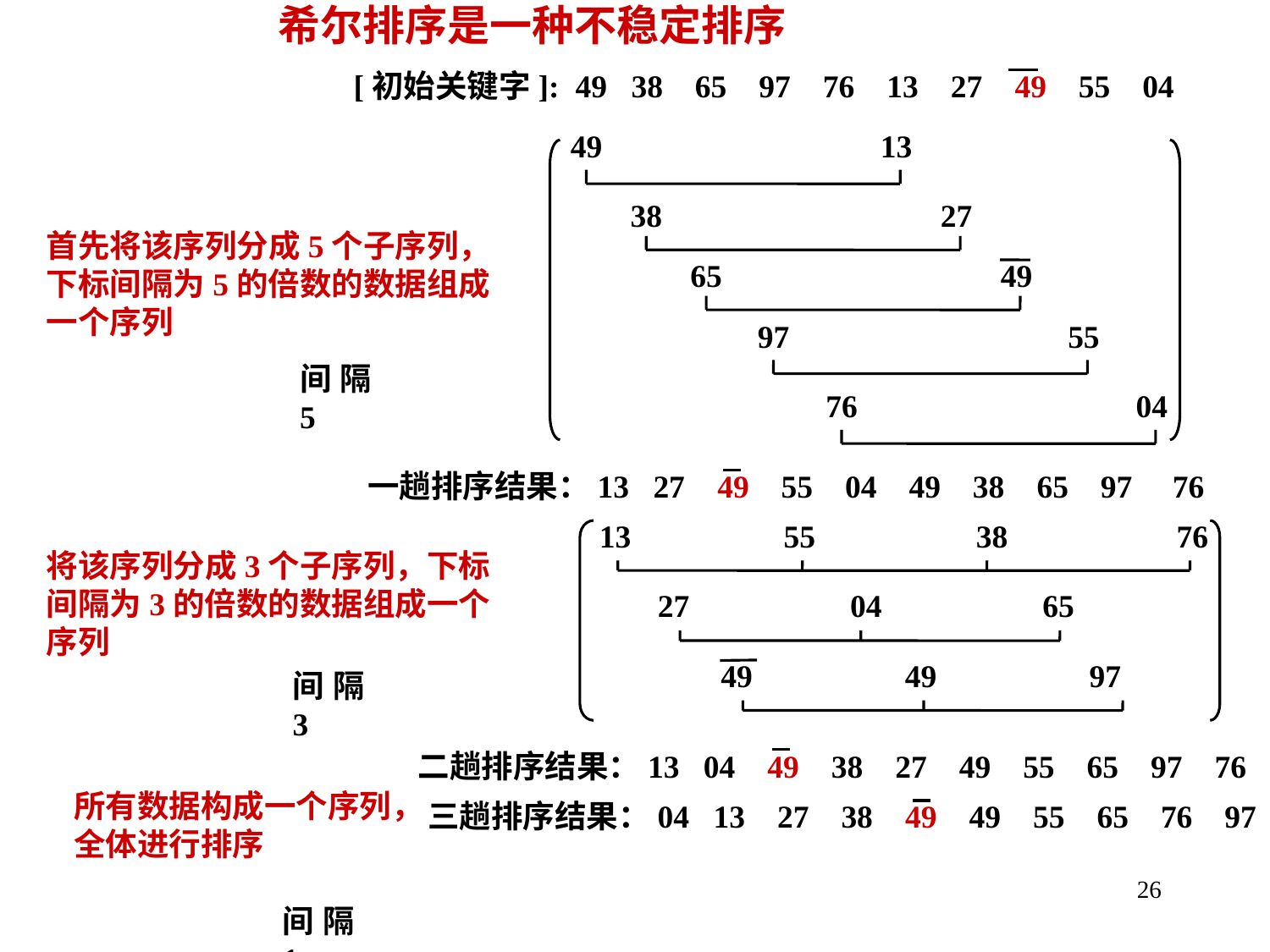

希尔排序是一种不稳定排序
[初始关键字]:  49   38    65    97    76    13    27    49    55    04

 49 		        13

 38 		        27

 65 		        49

 97		        55

 76		        04

首先将该序列分成5个子序列，
下标间隔为5的倍数的数据组成
一个序列
间隔5

一趟排序结果：13   27    49    55    04    49    38    65    97     76

13                   55                    38                     76

27                    04                    65

49                   49                   97

将该序列分成3个子序列，下标
间隔为3的倍数的数据组成一个
序列
间隔3
二趟排序结果：13   04    49    38    27    49    55    65    97    76

所有数据构成一个序列，
全体进行排序
三趟排序结果：04   13    27    38    49    49    55    65    76    97

26
间隔1